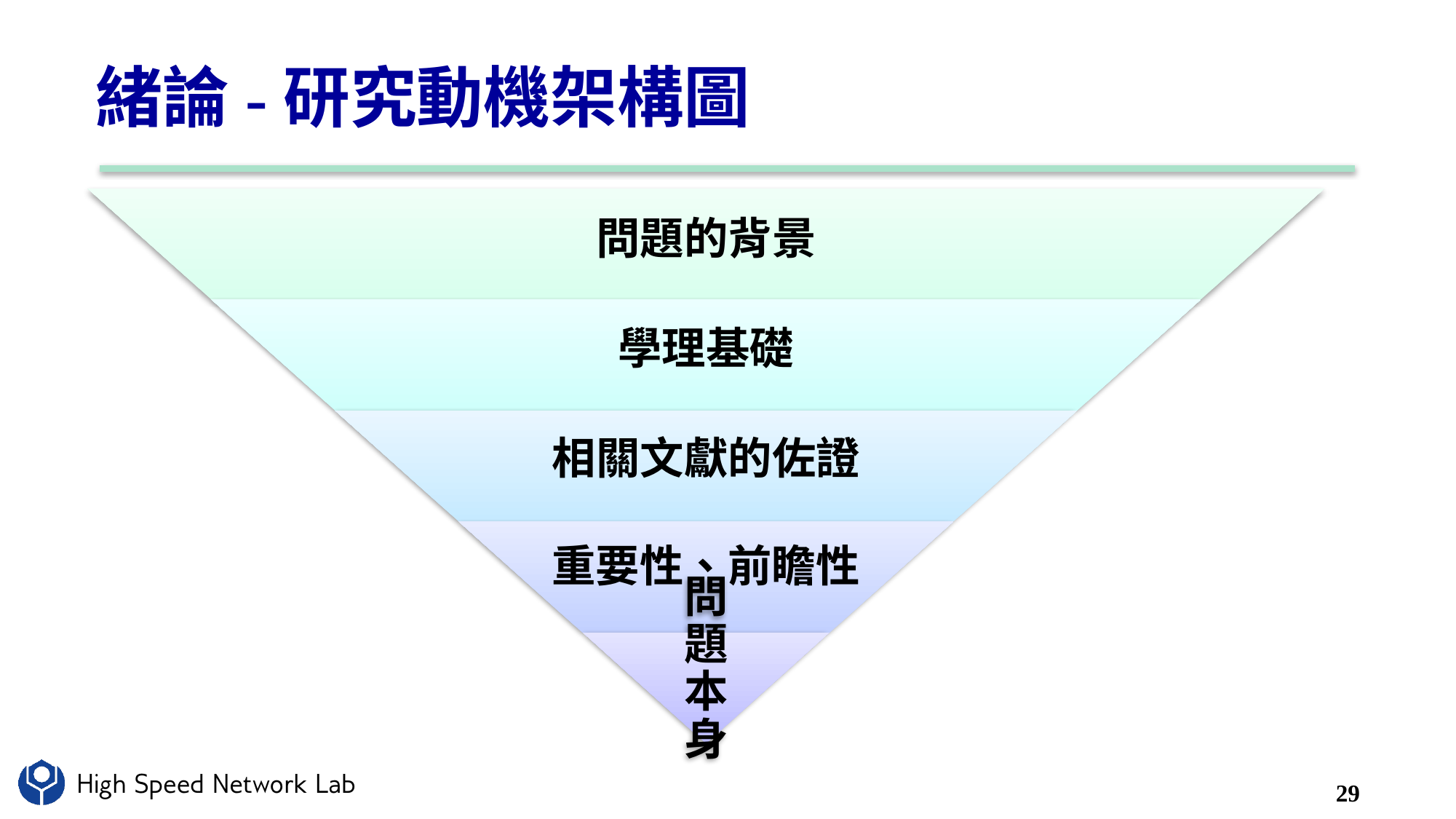

# 緒論-研究動機架構圖
問題的背景
學理基礎
相關文獻的佐證
重要性、前瞻性
問題本身
29